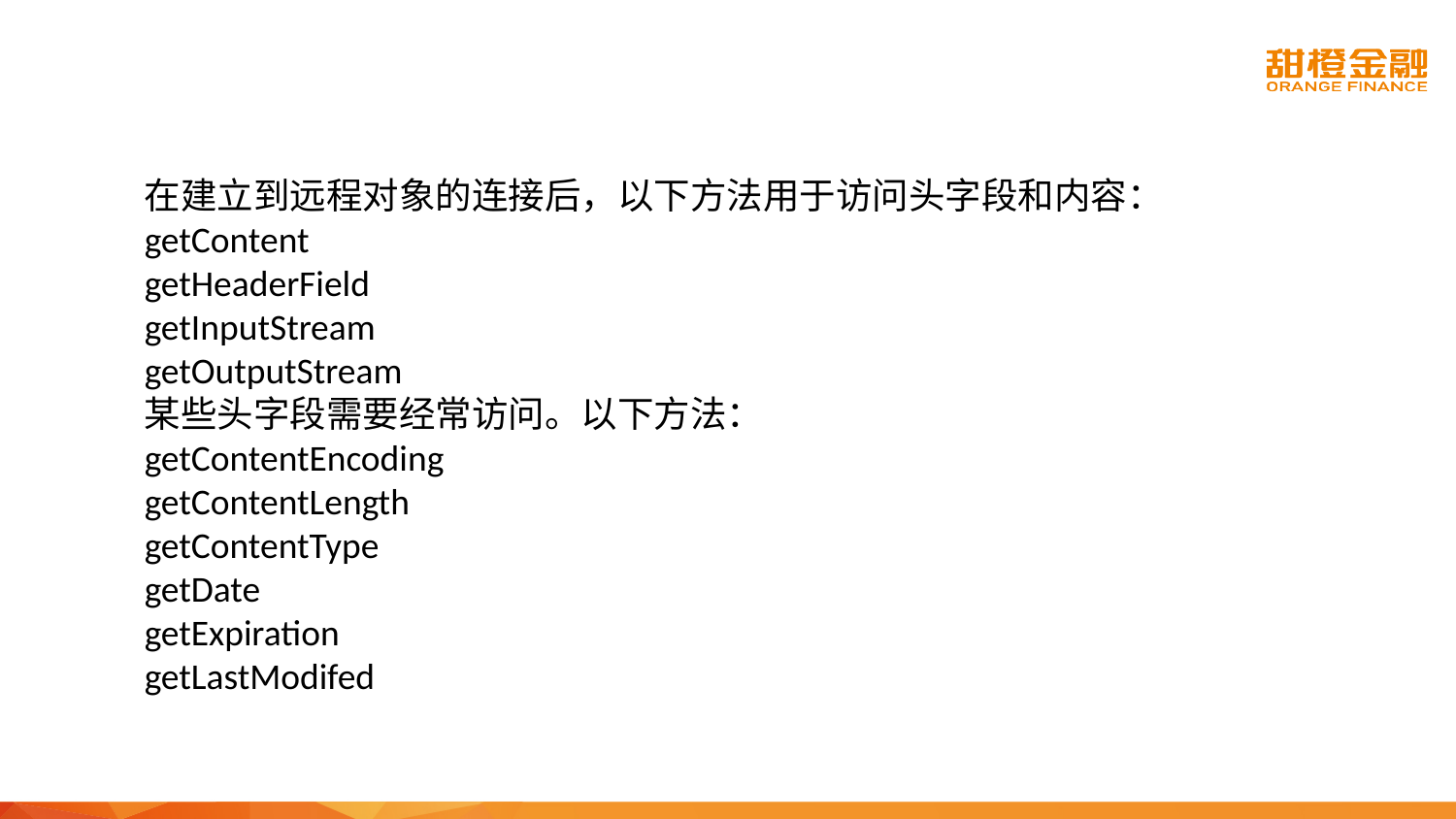

在建立到远程对象的连接后，以下方法用于访问头字段和内容：
getContent
getHeaderField
getInputStream
getOutputStream
某些头字段需要经常访问。以下方法：
getContentEncoding
getContentLength
getContentType
getDate
getExpiration
getLastModifed